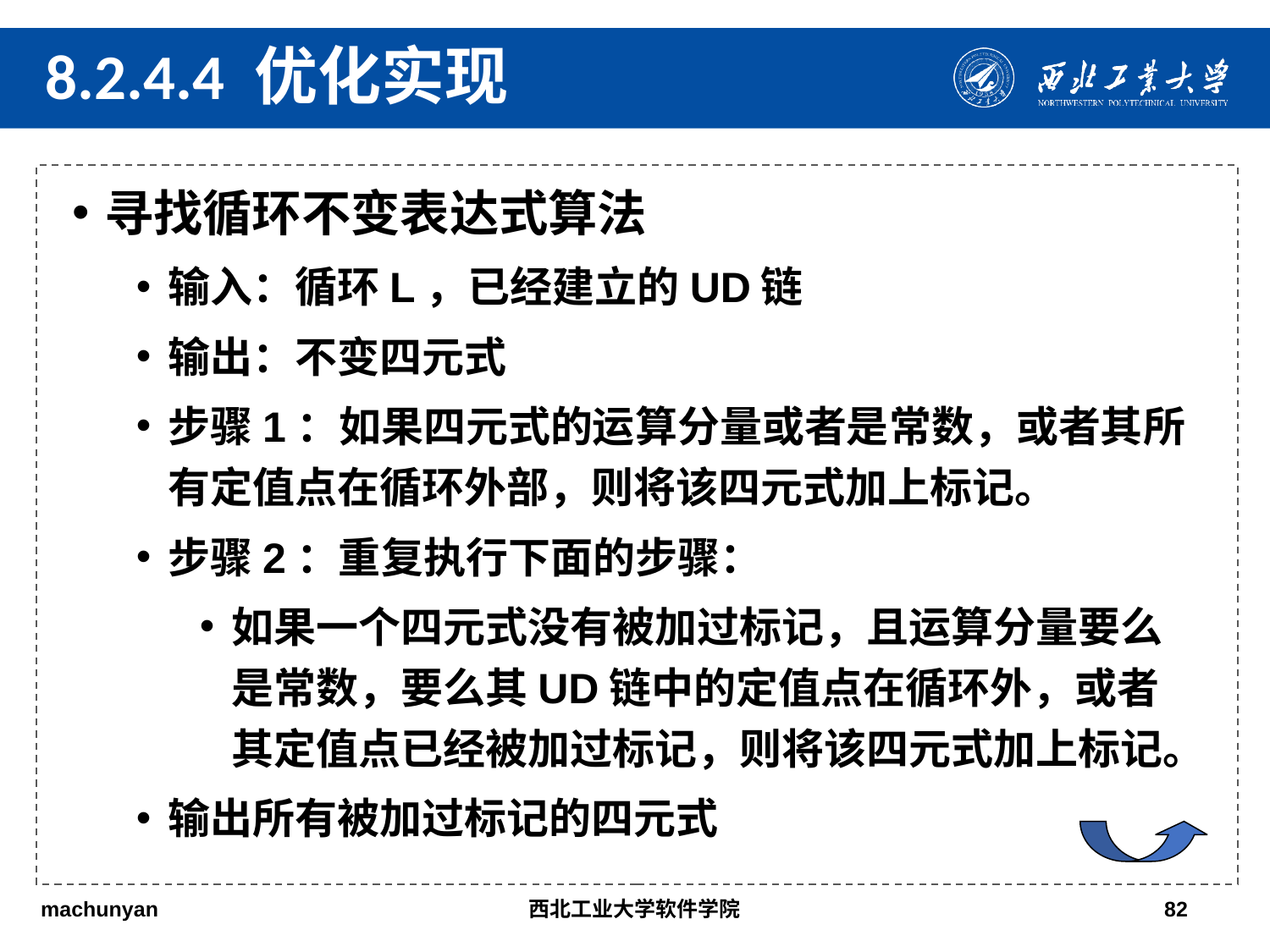

8.2.4.4 优化实现
寻找循环不变表达式算法
输入：循环L，已经建立的UD链
输出：不变四元式
步骤1：如果四元式的运算分量或者是常数，或者其所有定值点在循环外部，则将该四元式加上标记。
步骤2：重复执行下面的步骤：
如果一个四元式没有被加过标记，且运算分量要么是常数，要么其UD链中的定值点在循环外，或者其定值点已经被加过标记，则将该四元式加上标记。
输出所有被加过标记的四元式